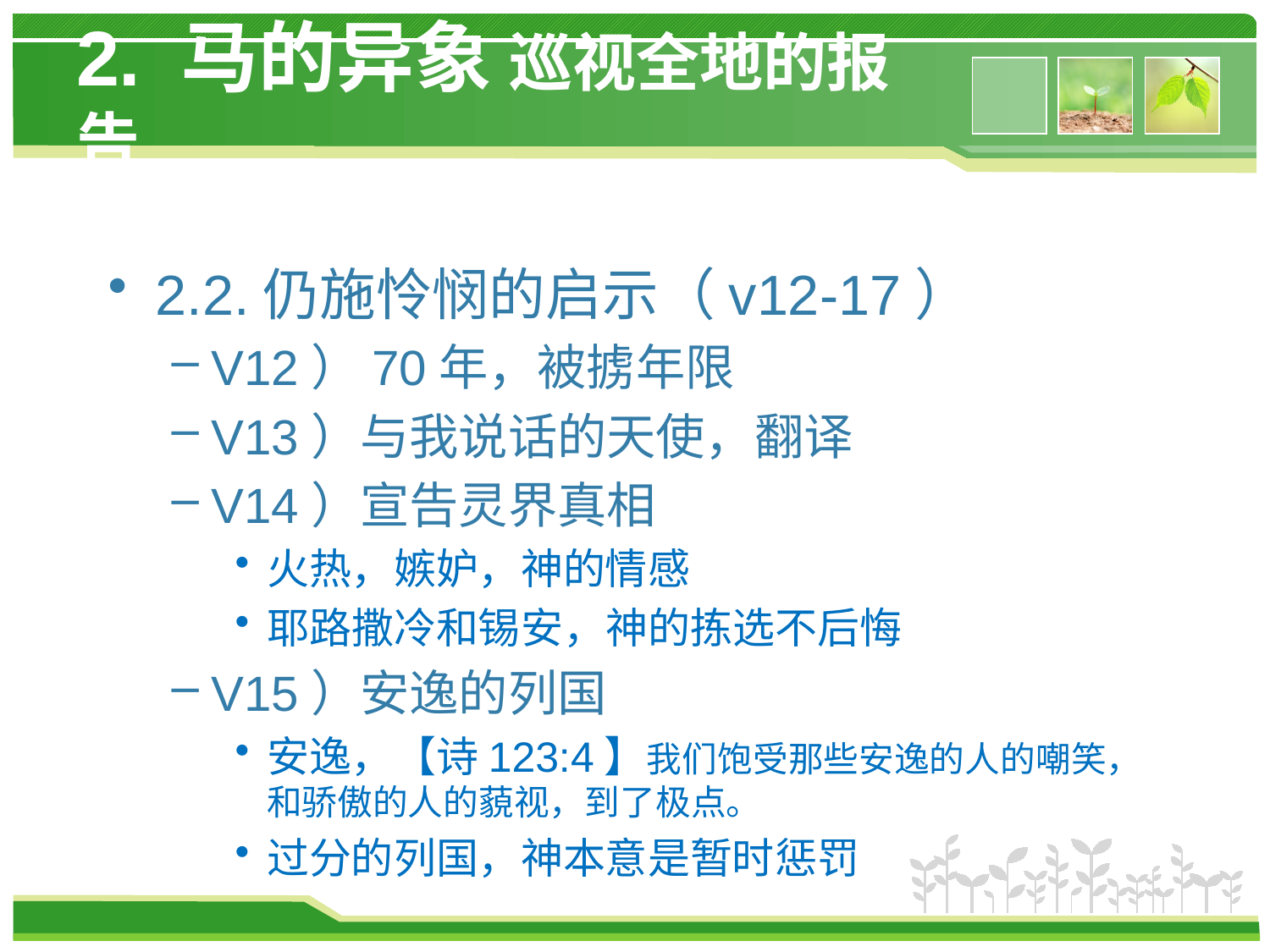

# 2. 马的异象 巡视全地的报告
2.2.仍施怜悯的启示（v12-17）
V12）70年，被掳年限
V13）与我说话的天使，翻译
V14）宣告灵界真相
火热，嫉妒，神的情感
耶路撒冷和锡安，神的拣选不后悔
V15）安逸的列国
安逸，【诗123:4】我们饱受那些安逸的人的嘲笑，和骄傲的人的藐视，到了极点。
过分的列国，神本意是暂时惩罚